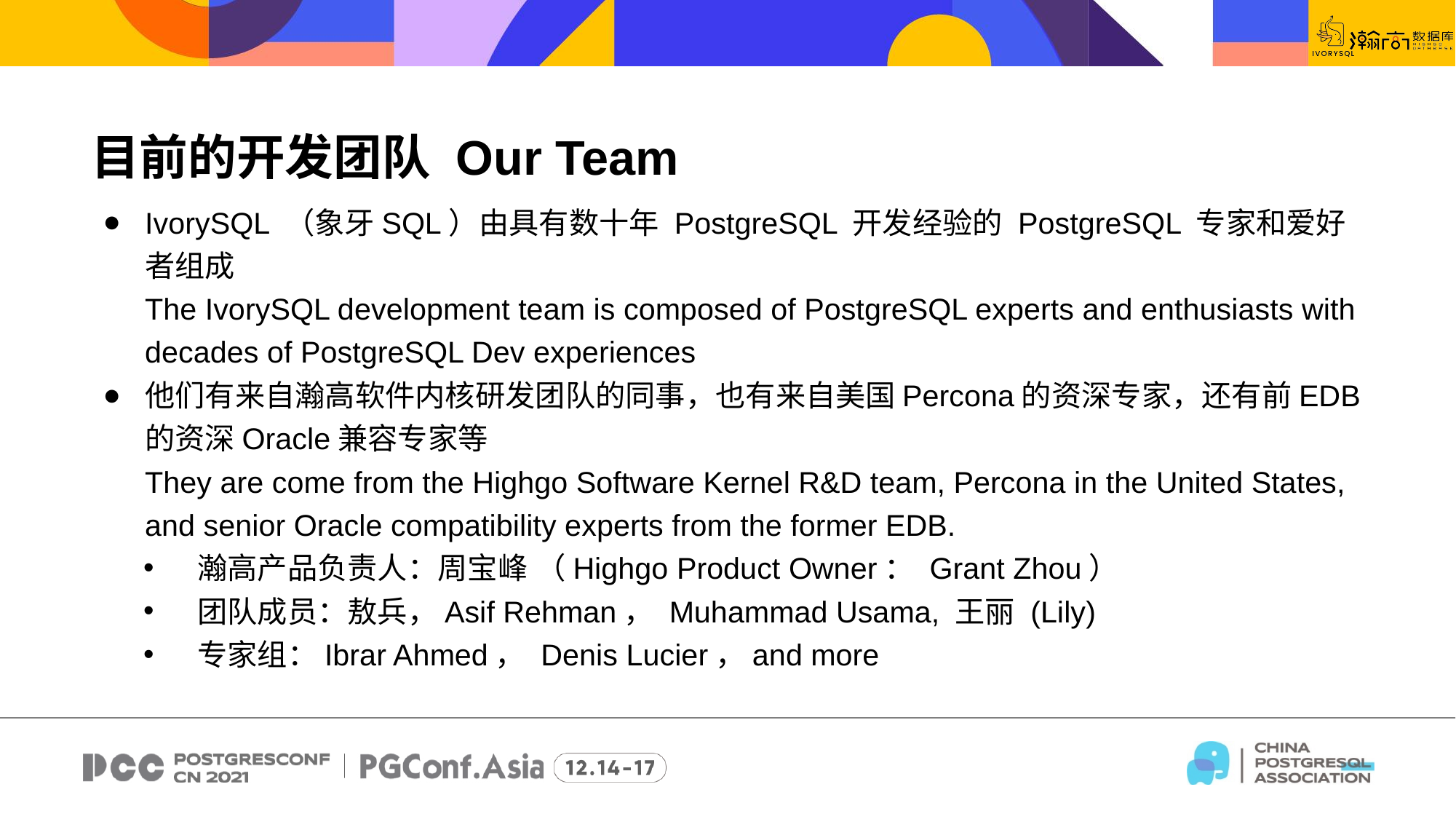

目前的开发团队 Our Team
IvorySQL （象牙SQL）由具有数十年 PostgreSQL 开发经验的 PostgreSQL 专家和爱好者组成
The IvorySQL development team is composed of PostgreSQL experts and enthusiasts with decades of PostgreSQL Dev experiences
他们有来自瀚高软件内核研发团队的同事，也有来自美国Percona的资深专家，还有前EDB的资深Oracle兼容专家等
They are come from the Highgo Software Kernel R&D team, Percona in the United States, and senior Oracle compatibility experts from the former EDB.
瀚高产品负责人：周宝峰 （Highgo Product Owner： Grant Zhou）
团队成员：敖兵，Asif Rehman， Muhammad Usama, 王丽 (Lily)
专家组：Ibrar Ahmed， Denis Lucier，and more